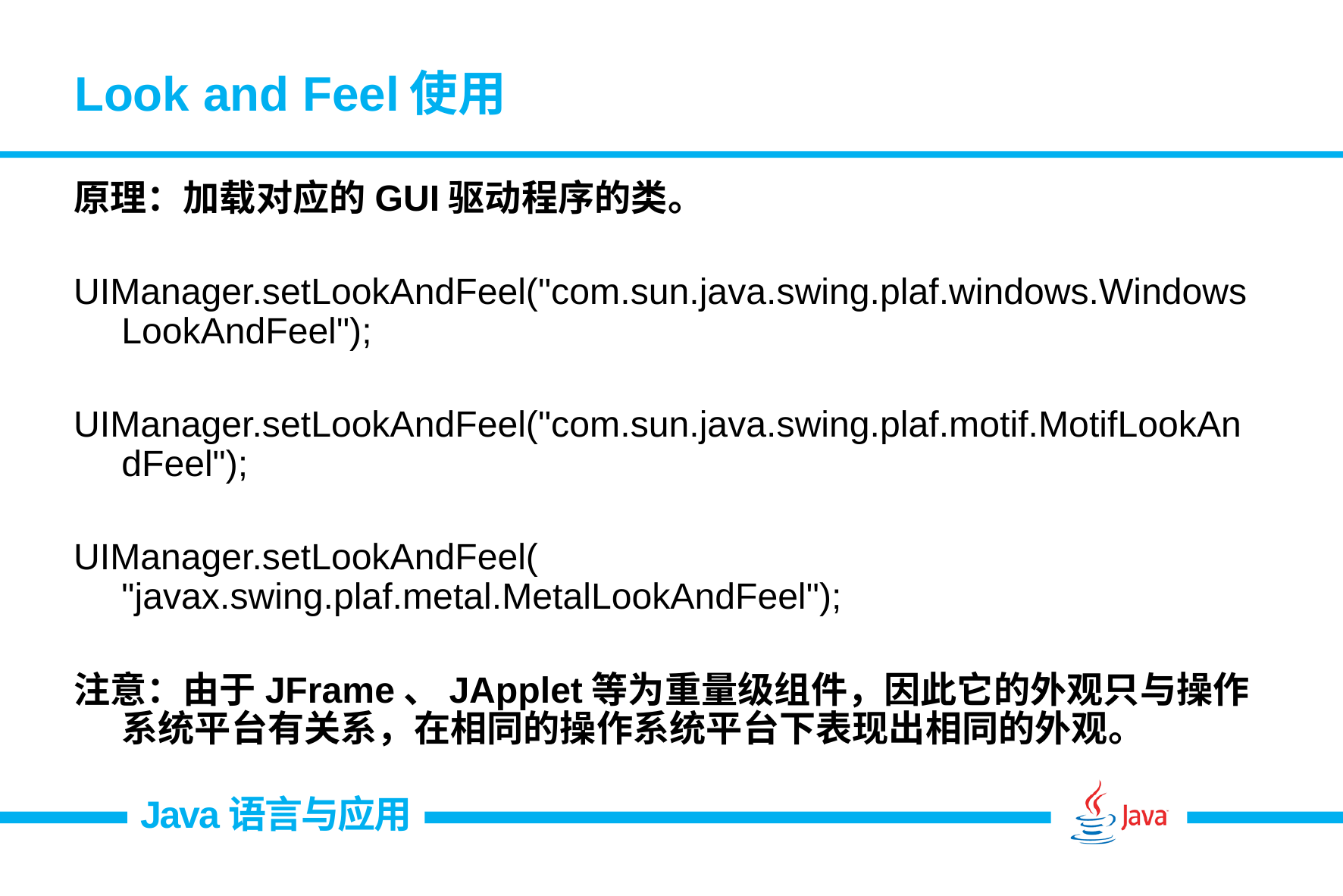

# Look and Feel使用
原理：加载对应的GUI驱动程序的类。

UIManager.setLookAndFeel("com.sun.java.swing.plaf.windows.WindowsLookAndFeel");

UIManager.setLookAndFeel("com.sun.java.swing.plaf.motif.MotifLookAndFeel");

UIManager.setLookAndFeel(
"javax.swing.plaf.metal.MetalLookAndFeel");

注意：由于JFrame、JApplet等为重量级组件，因此它的外观只与操作系统平台有关系，在相同的操作系统平台下表现出相同的外观。